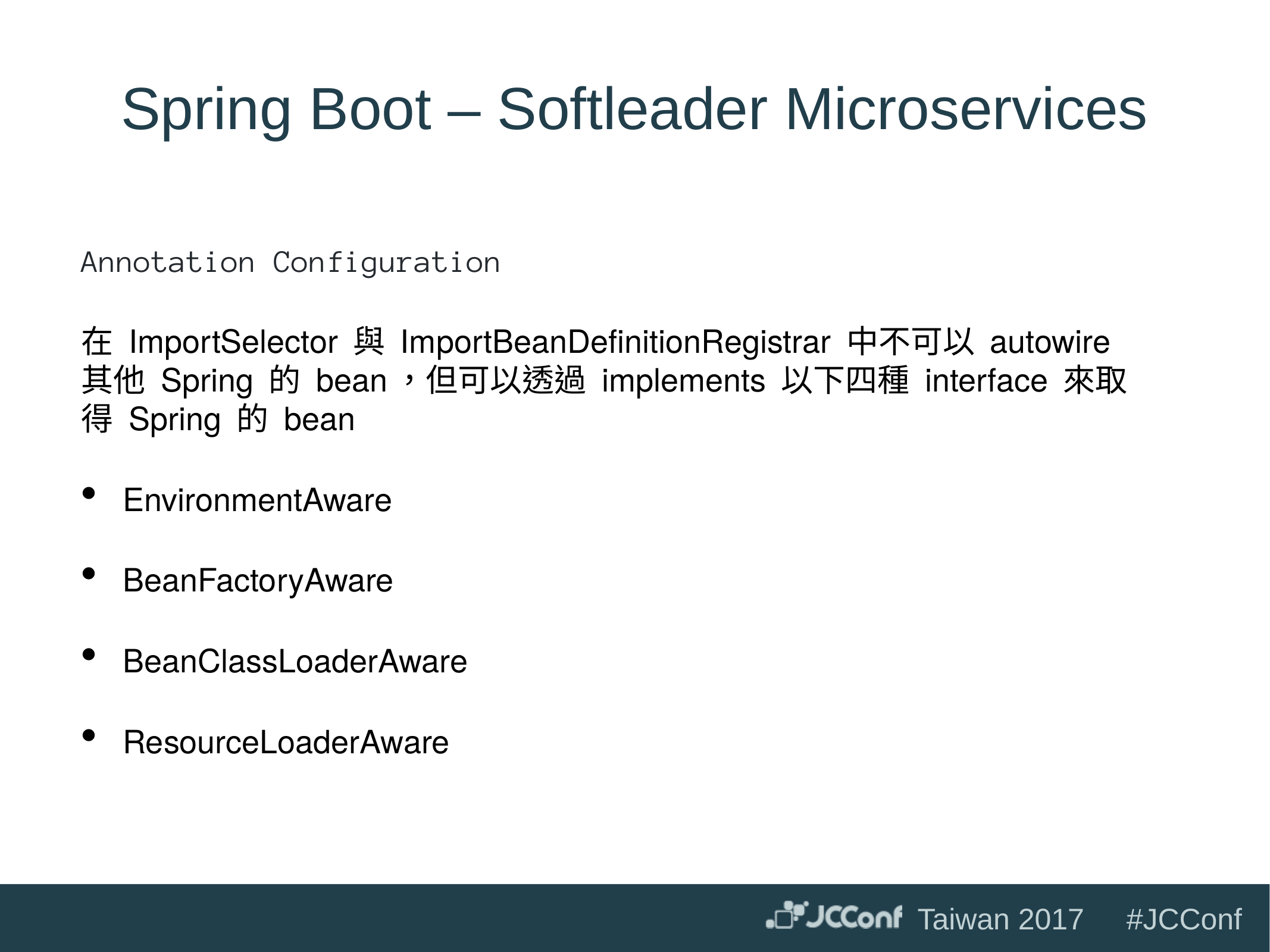

# Spring Boot – Softleader Microservices

Annotation Configuration
在 ImportSelector 與 ImportBeanDefinitionRegistrar 中不可以 autowire 其他 Spring 的 bean，但可以透過 implements 以下四種 interface 來取得 Spring 的 bean
EnvironmentAware
BeanFactoryAware
BeanClassLoaderAware
ResourceLoaderAware